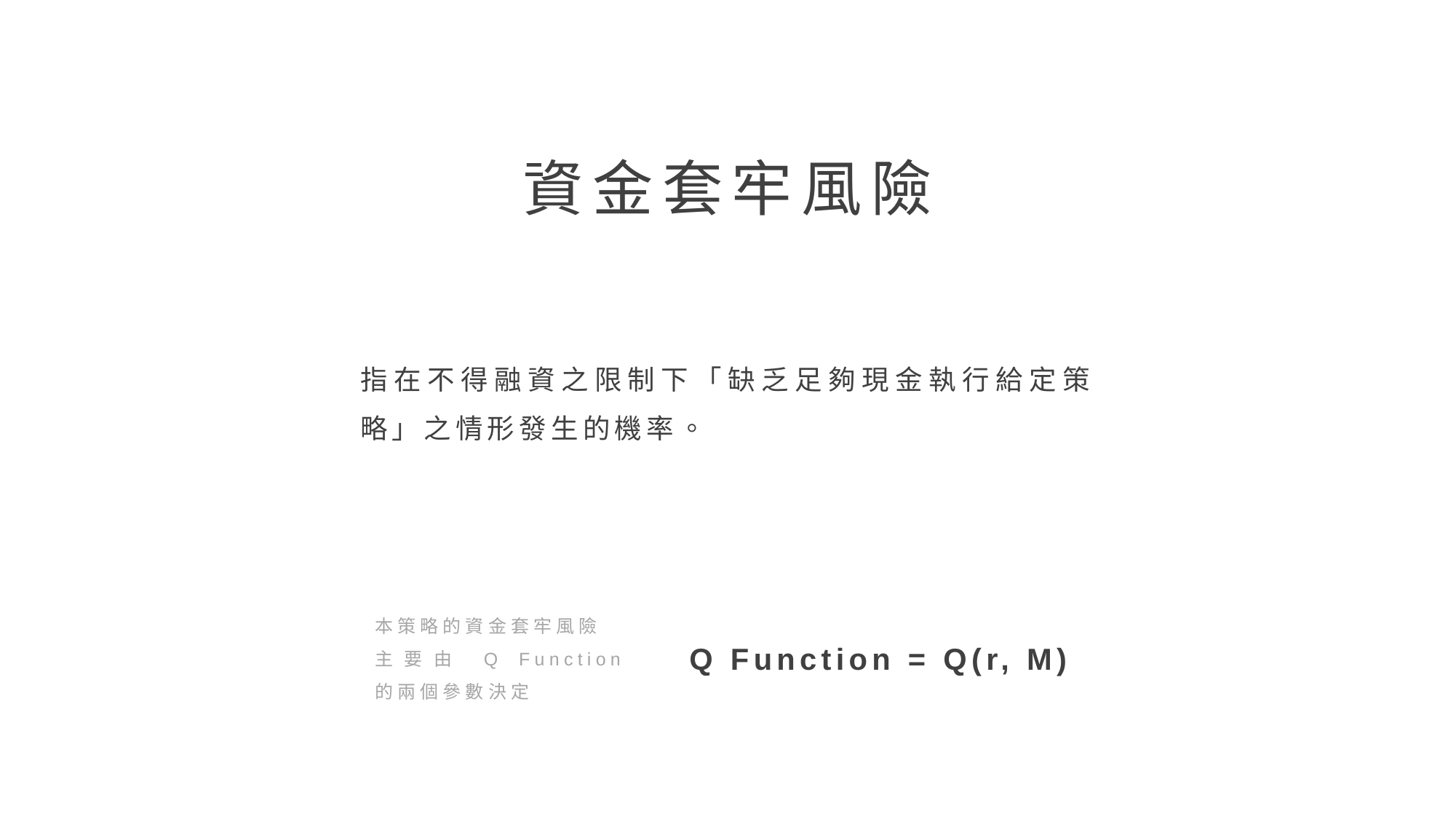

資金套牢風險
指在不得融資之限制下「缺乏足夠現金執行給定策略」之情形發生的機率。
本策略的資金套牢風險
主要由 Q Function 的兩個參數決定
Q Function = Q(r, M)